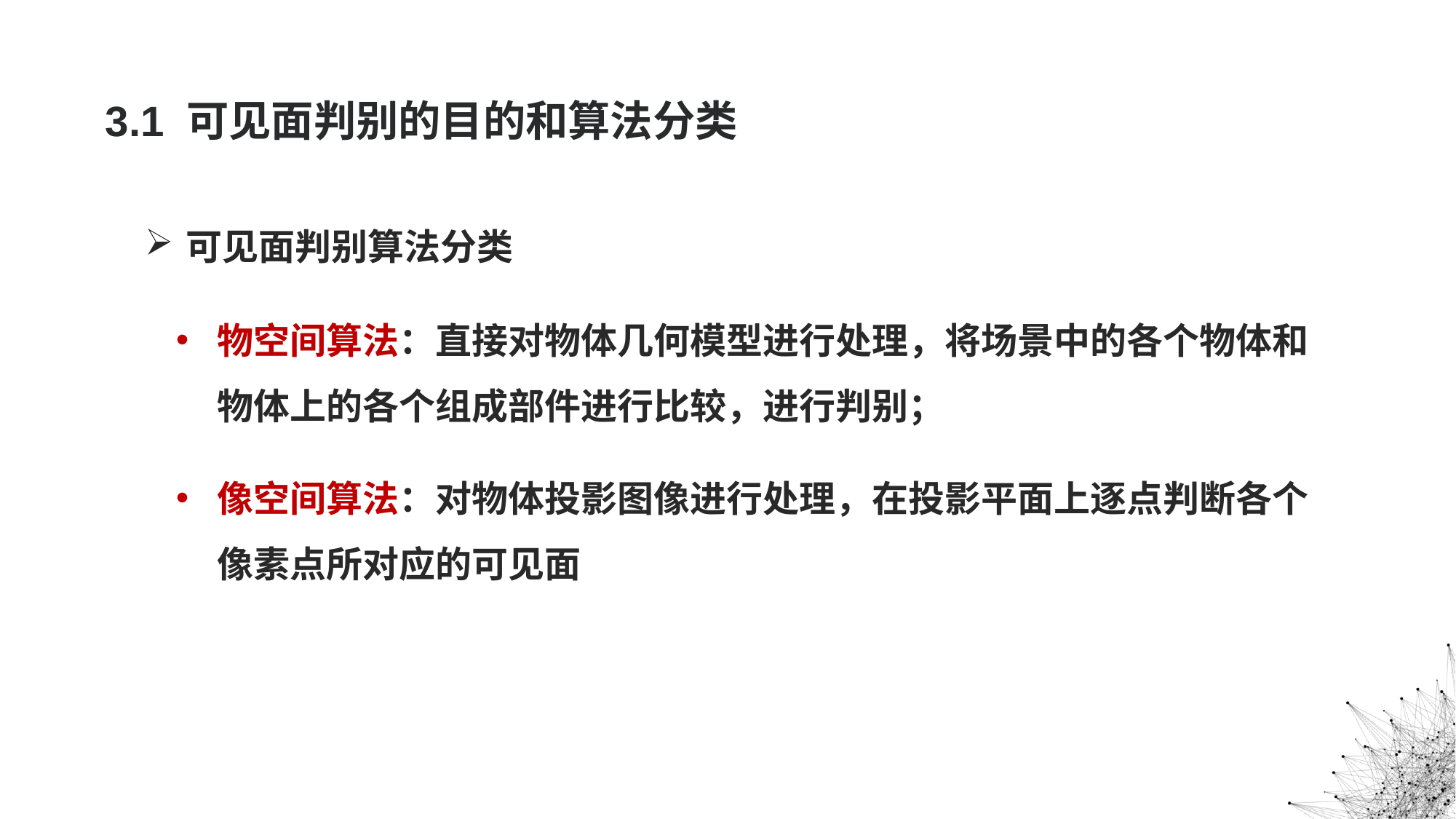

# 3.1 可见面判别的目的和算法分类
可见面判别算法分类
物空间算法：直接对物体几何模型进行处理，将场景中的各个物体和物体上的各个组成部件进行比较，进行判别；
像空间算法：对物体投影图像进行处理，在投影平面上逐点判断各个像素点所对应的可见面